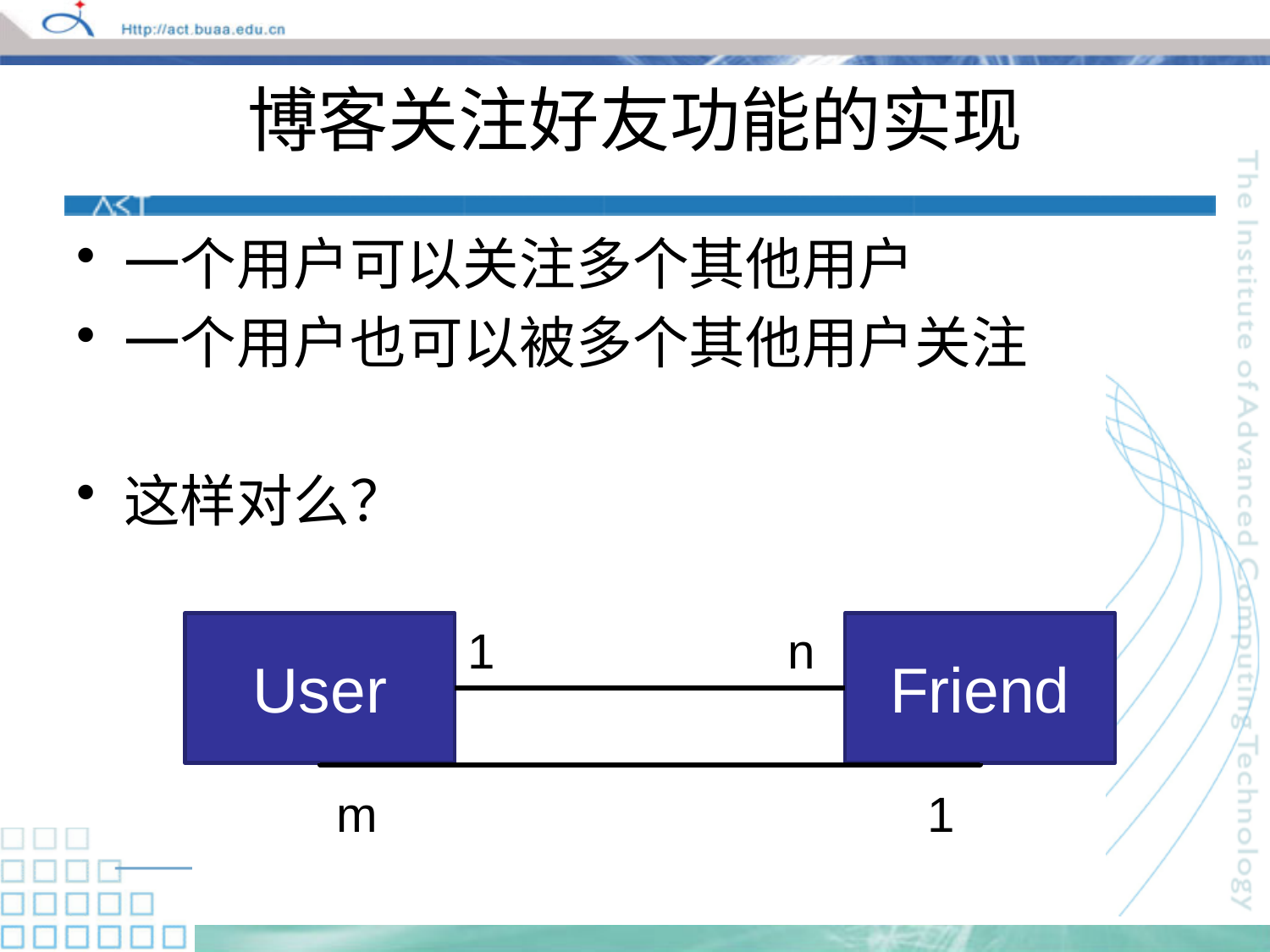

# 博客关注好友功能的实现
一个用户可以关注多个其他用户
一个用户也可以被多个其他用户关注

这样对么？
User
1
n
Friend
m
1